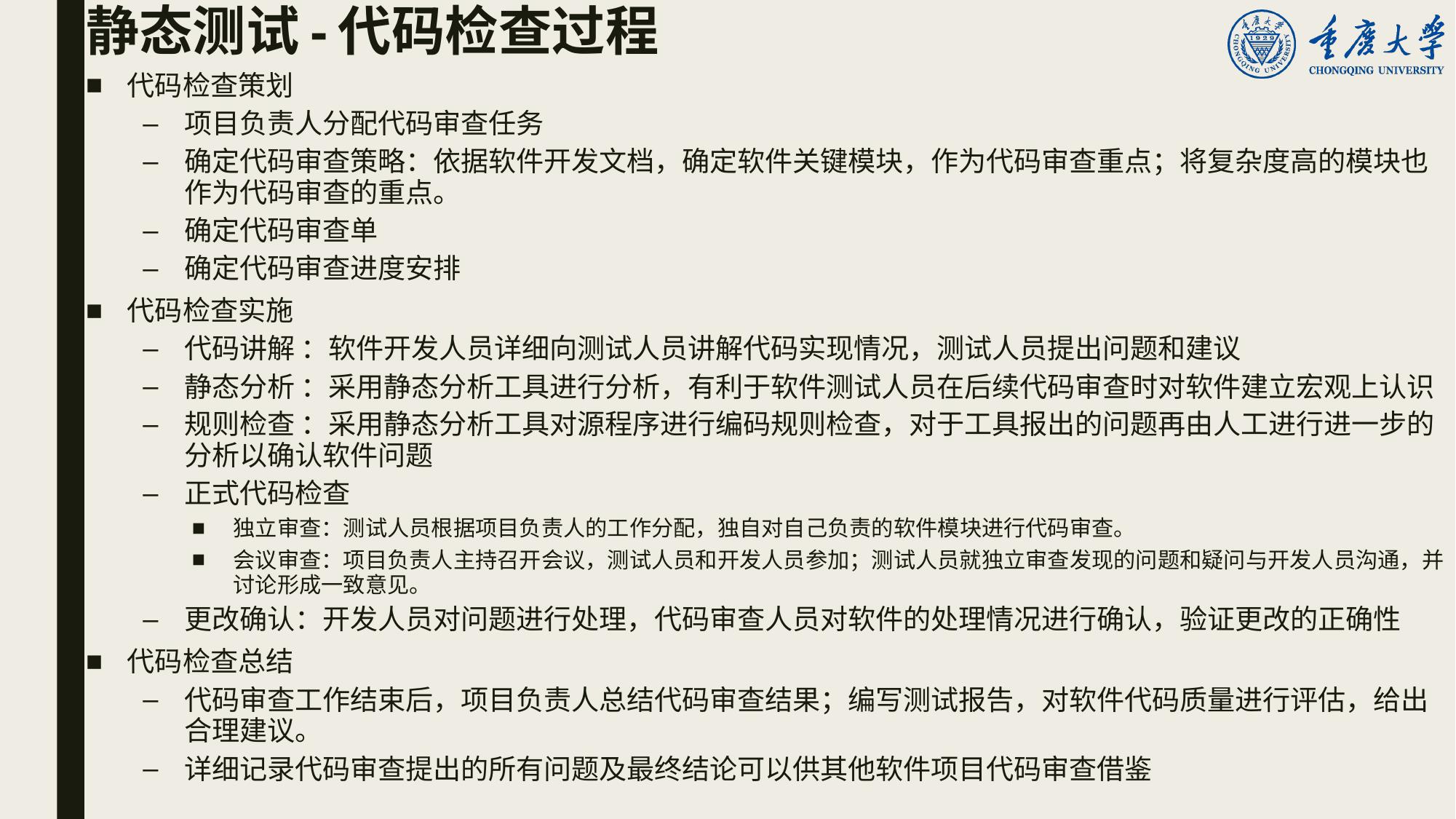

# 静态测试-代码检查过程
代码检查策划
项目负责人分配代码审查任务
确定代码审查策略：依据软件开发文档，确定软件关键模块，作为代码审查重点；将复杂度高的模块也作为代码审查的重点。
确定代码审查单
确定代码审查进度安排
代码检查实施
代码讲解 ：软件开发人员详细向测试人员讲解代码实现情况，测试人员提出问题和建议
静态分析 ：采用静态分析工具进行分析，有利于软件测试人员在后续代码审查时对软件建立宏观上认识
规则检查 ：采用静态分析工具对源程序进行编码规则检查，对于工具报出的问题再由人工进行进一步的分析以确认软件问题
正式代码检查
独立审查：测试人员根据项目负责人的工作分配，独自对自己负责的软件模块进行代码审查。
会议审查：项目负责人主持召开会议，测试人员和开发人员参加；测试人员就独立审查发现的问题和疑问与开发人员沟通，并讨论形成一致意见。
更改确认：开发人员对问题进行处理，代码审查人员对软件的处理情况进行确认，验证更改的正确性
代码检查总结
代码审查工作结束后，项目负责人总结代码审查结果；编写测试报告，对软件代码质量进行评估，给出合理建议。
详细记录代码审查提出的所有问题及最终结论可以供其他软件项目代码审查借鉴